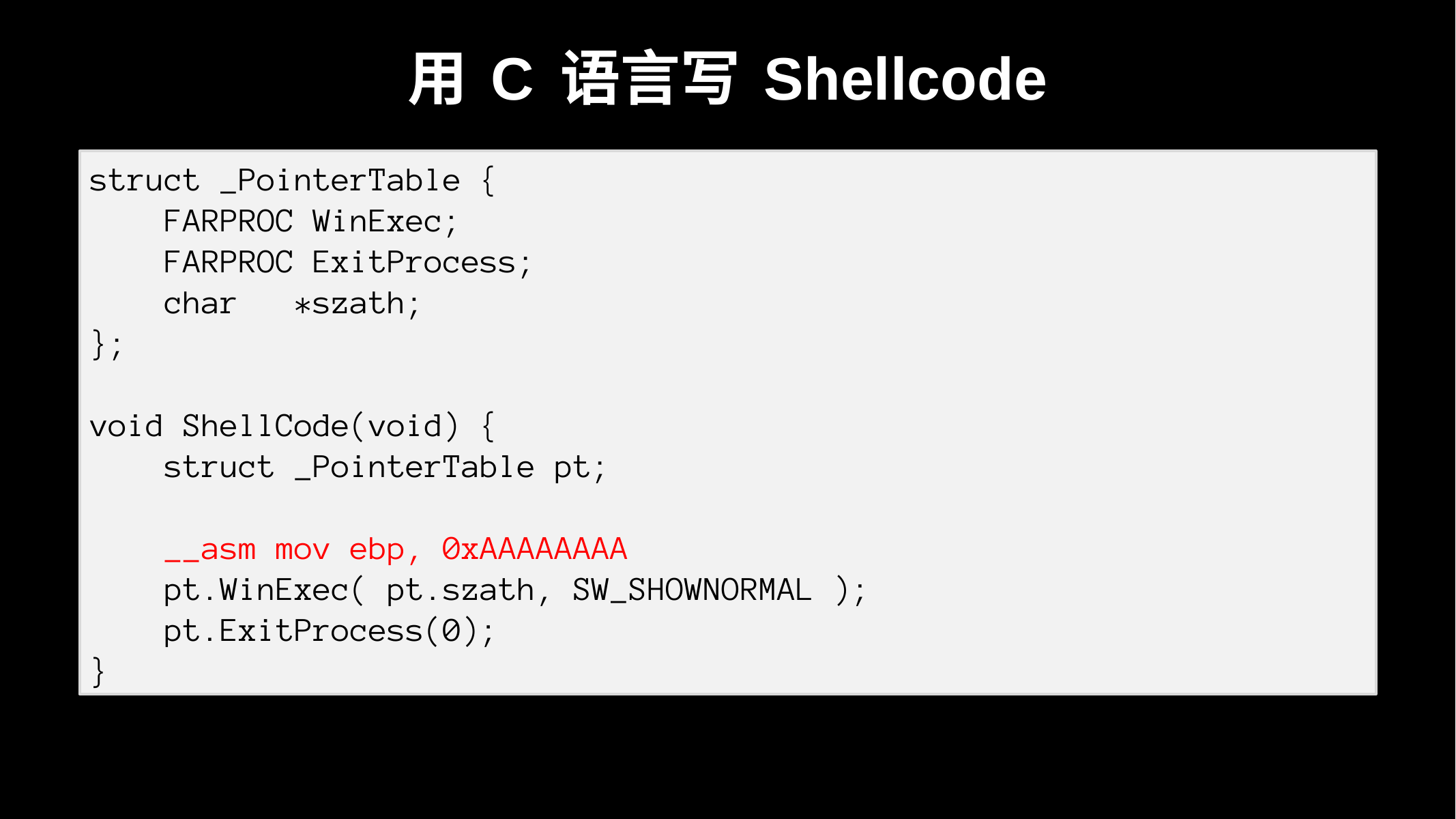

# 用 C 语言写 Shellcode
struct _PointerTable {
    FARPROC WinExec;
    FARPROC ExitProcess;
    char   *szath;
};

void ShellCode(void) {
    struct _PointerTable pt;

    __asm mov ebp, 0xAAAAAAAA
    pt.WinExec( pt.szath, SW_SHOWNORMAL );
    pt.ExitProcess(0);
}